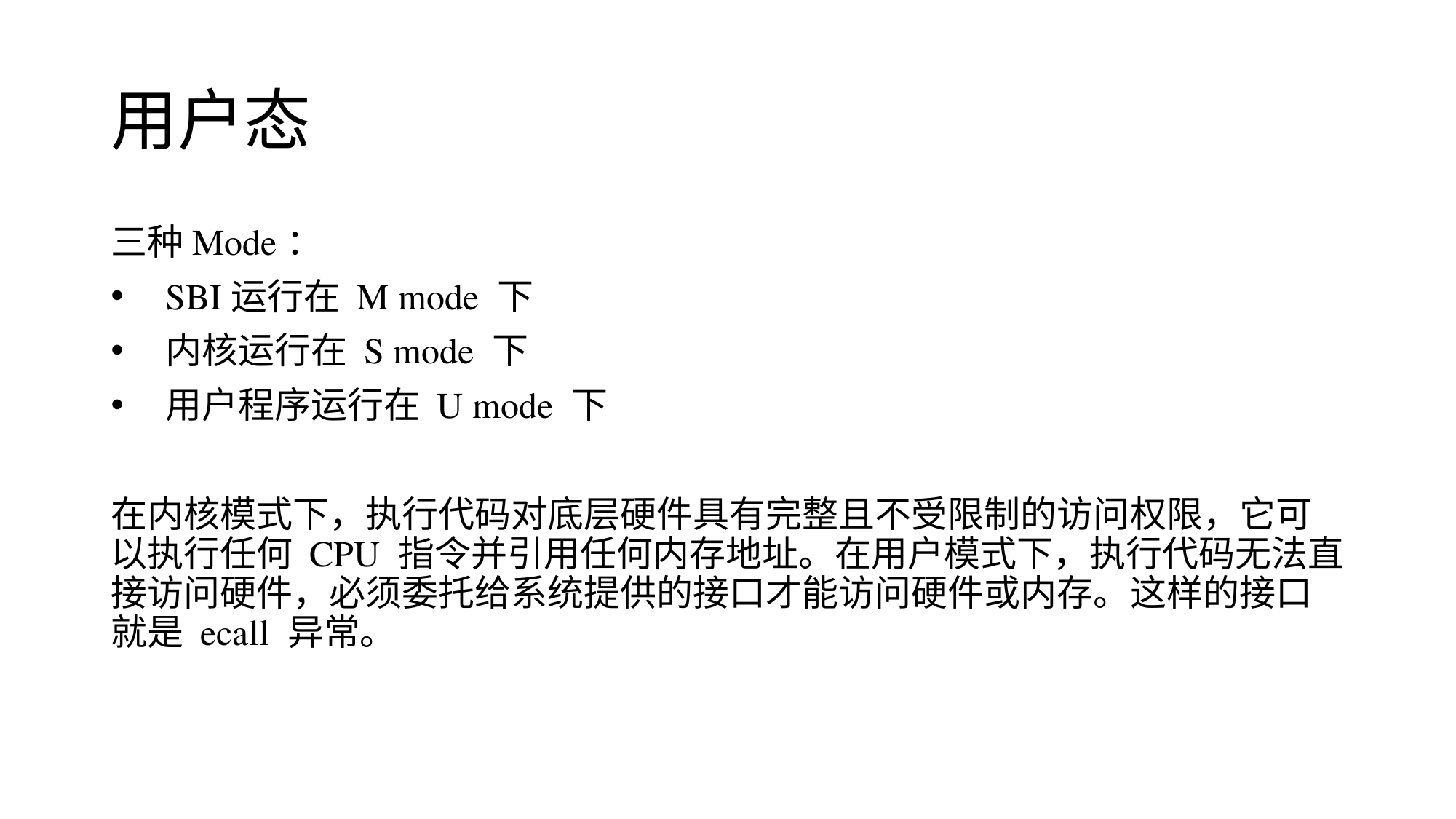

# 用户态
三种Mode：
SBI运行在 M mode 下
内核运行在 S mode 下
用户程序运行在 U mode 下

在内核模式下，执行代码对底层硬件具有完整且不受限制的访问权限，它可以执行任何 CPU 指令并引用任何内存地址。在用户模式下，执行代码无法直接访问硬件，必须委托给系统提供的接口才能访问硬件或内存。这样的接口就是 ecall 异常。